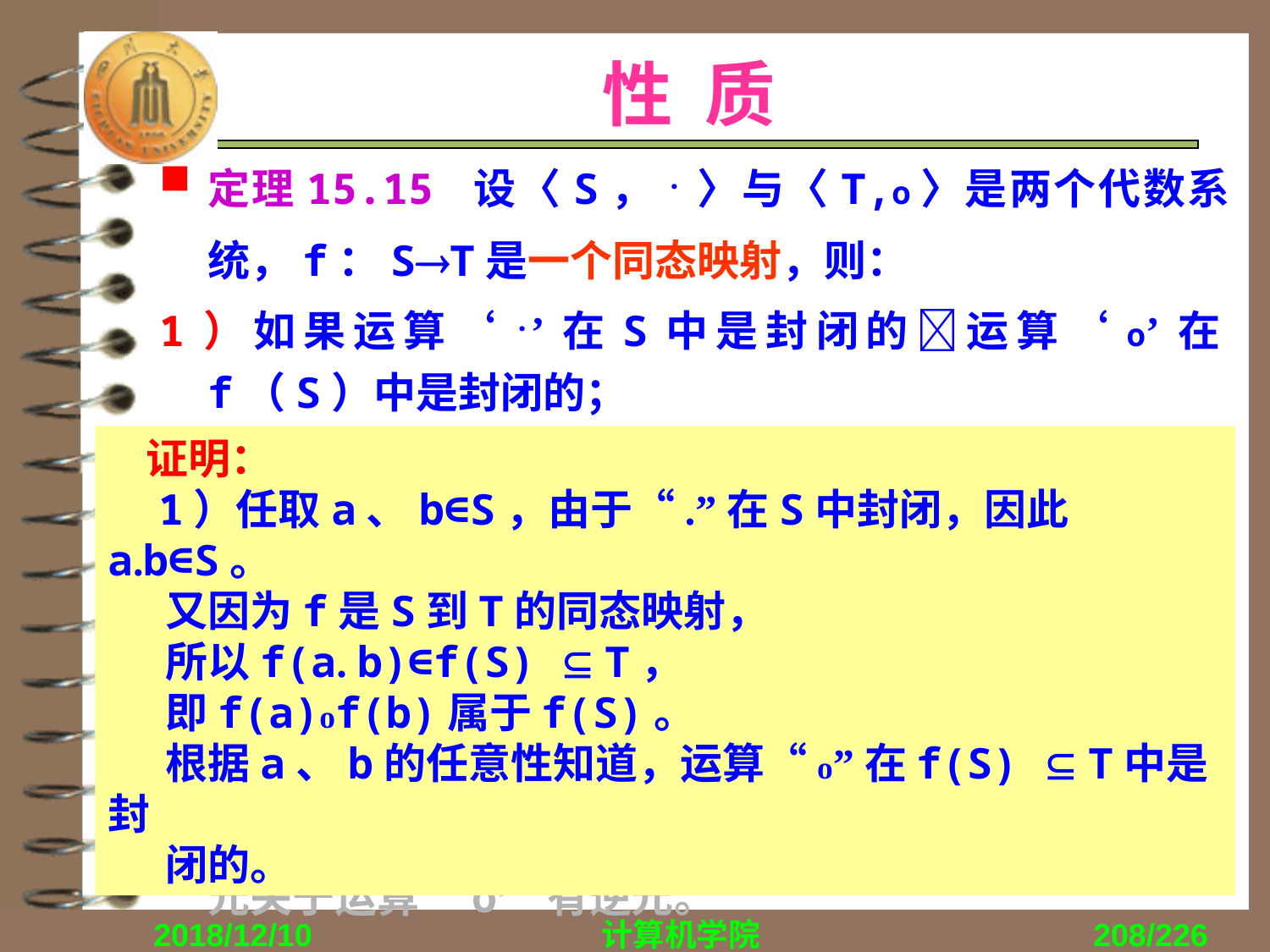

# 性  质
定理15.15 设〈S，.〉与〈T,о〉是两个代数系统，f：S→T是一个同态映射，则：
1）如果运算‘.’在S中是封闭的⇒运算‘о’在f（S）中是封闭的；
2）〈X，*〉满足结合律⇒〈f（X）,о〉满足结合律；
3）〈X，*〉满足交换律⇒ 〈f（X）,о〉满足交换律;
4）〈X，*〉存在幺元e1 ⇒ 〈f（X）,о〉存在幺元e2；
5）在X中每元关于运算‘*’ 有逆元⇒ f（X）中每元关于运算‘о’ 有逆元。
   证明：
  1）任取a、b∈S，由于“.”在S中封闭，因此a.b∈S。
     又因为f是S到T的同态映射，
     所以f(a. b)∈f(S) ⊆ T，
     即f(a)оf(b)属于f(S)。
     根据a、b的任意性知道，运算“о”在f(S) ⊆ T中是封
     闭的。
2018/12/10
计算机学院
208/226